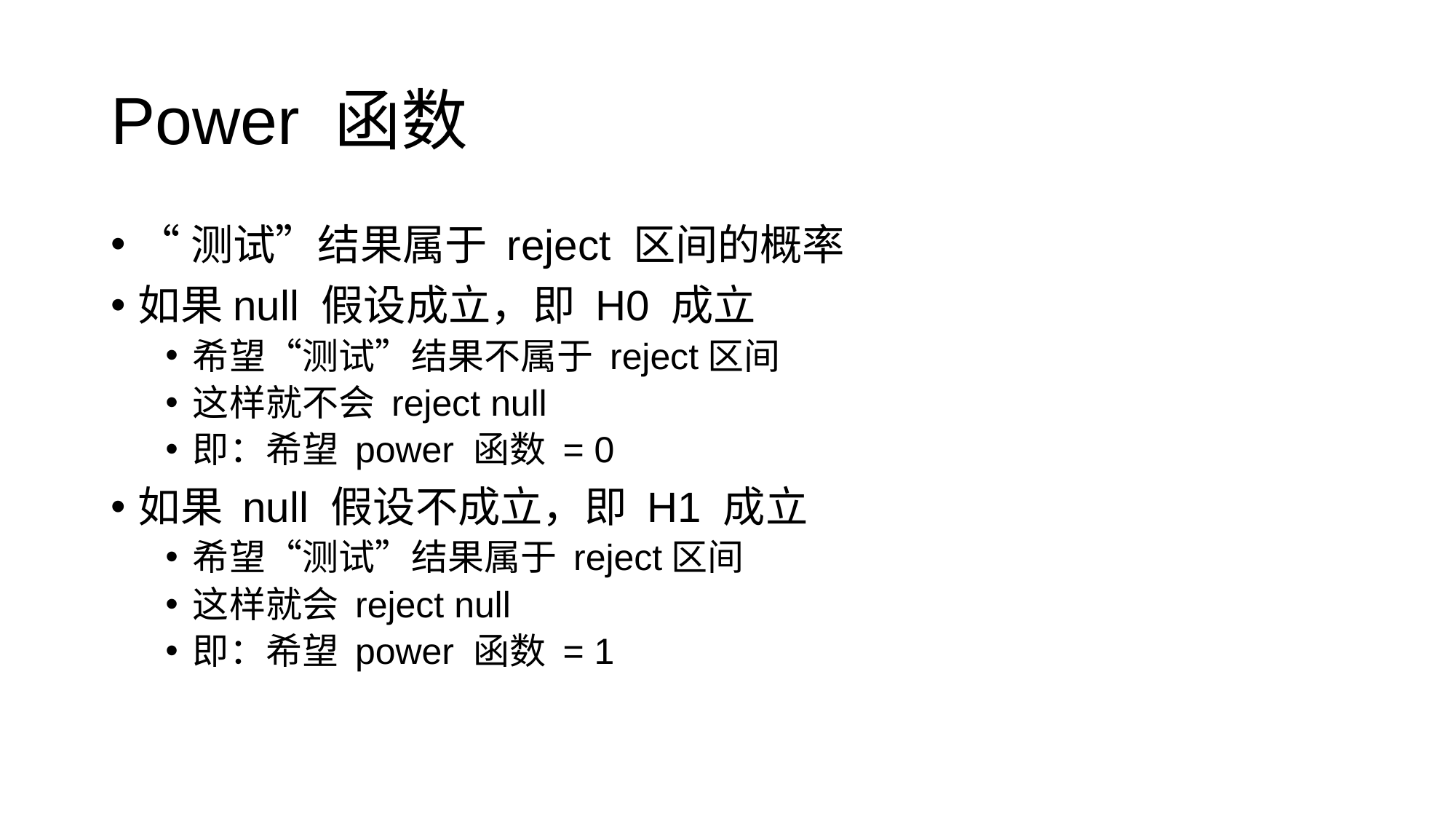

# Power 函数
“测试”结果属于 reject 区间的概率
如果null 假设成立，即 H0 成立
希望“测试”结果不属于 reject区间
这样就不会 reject null
即：希望 power 函数 = 0
如果 null 假设不成立，即 H1 成立
希望“测试”结果属于 reject区间
这样就会 reject null
即：希望 power 函数 = 1